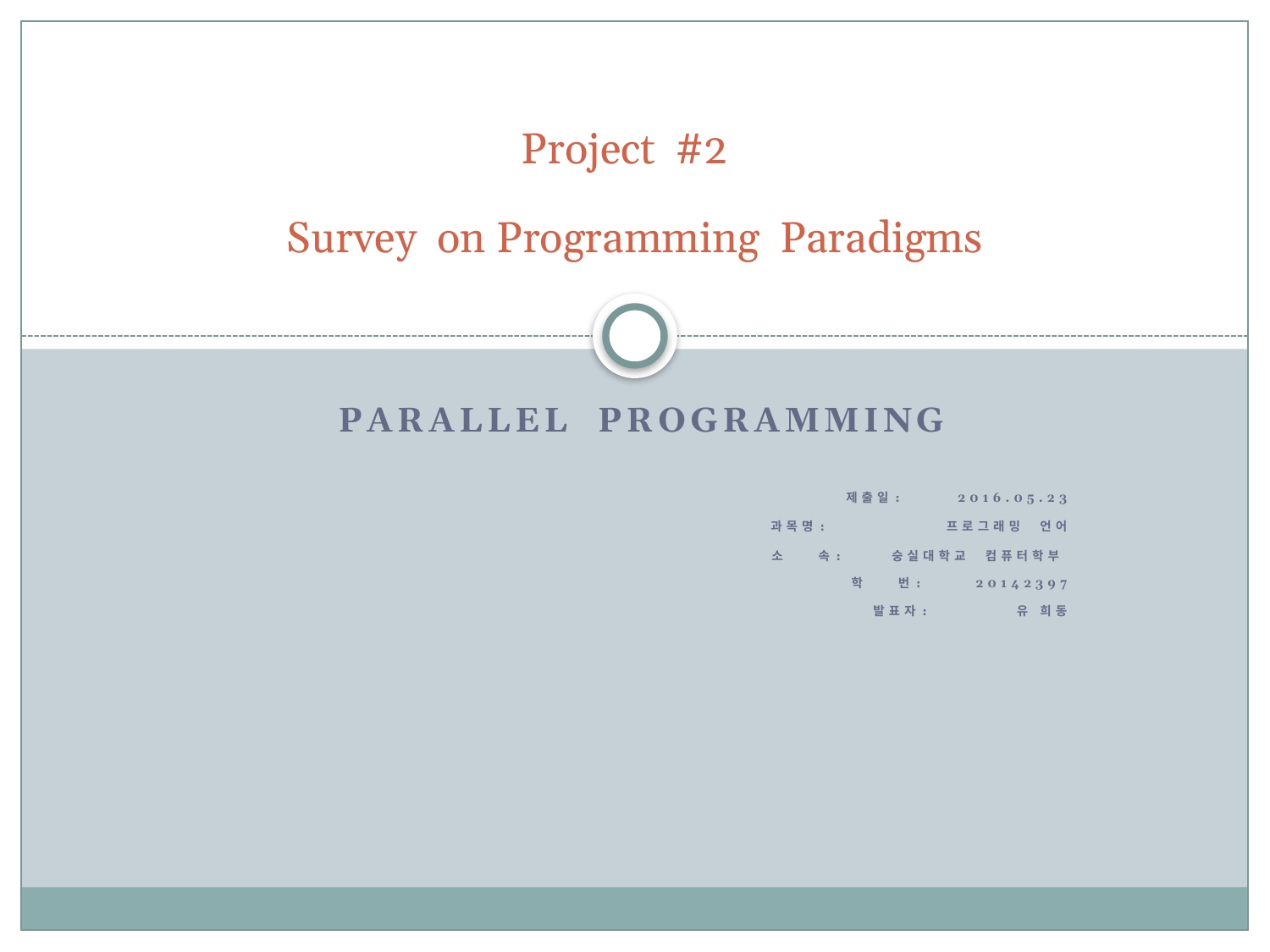

# Project  #2 Survey  on Programming  Paradigms
 Parallel  Programming

제출일:		  2016.05.23
과목명: 	        프로그래밍  언어
소    속:  	  숭실대학교  컴퓨터학부
 학    번:		     20142397
발표자:		     유 희동